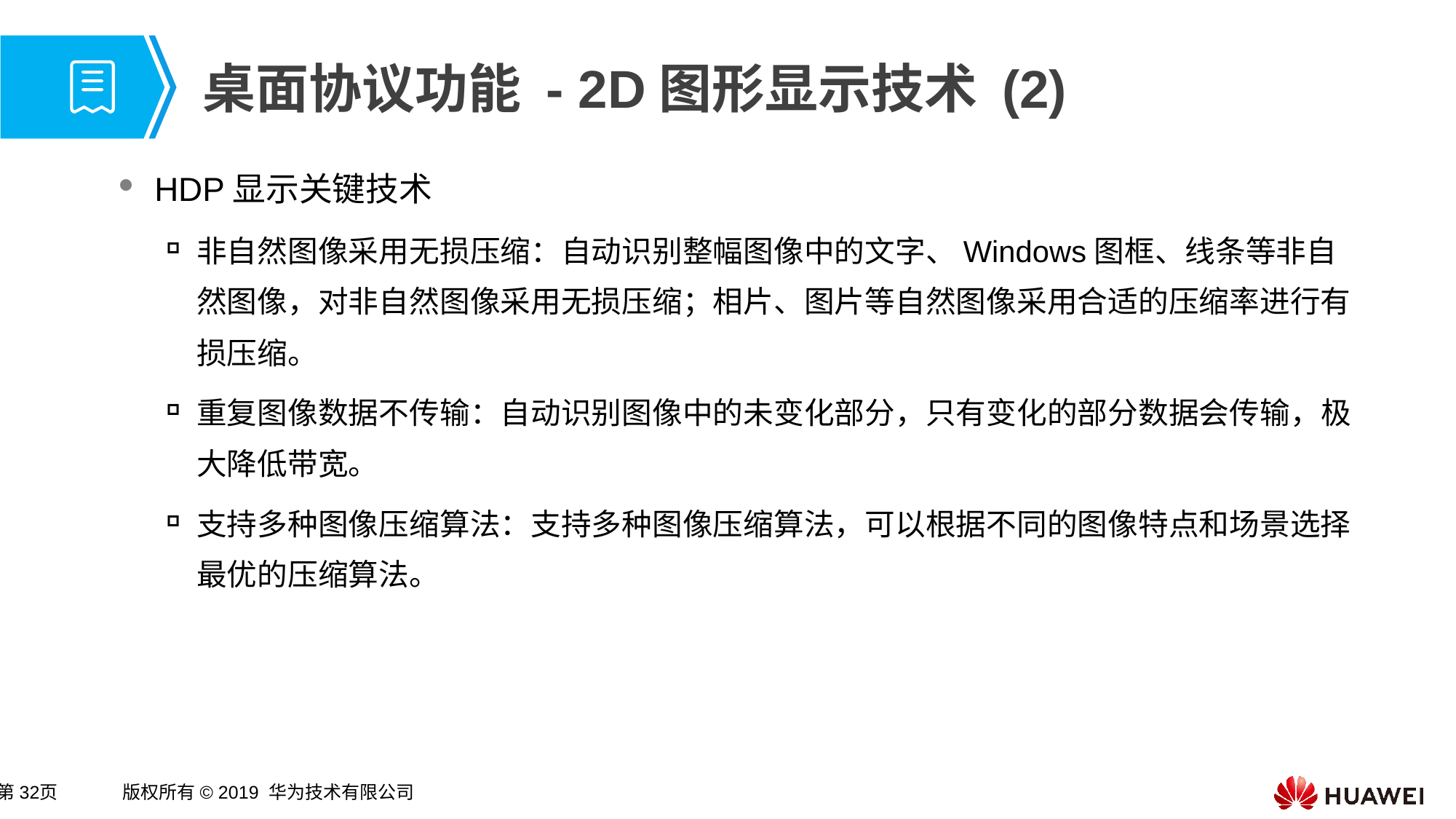

# 桌面协议功能 - 2D图形显示技术 (2)
HDP显示关键技术
非自然图像采用无损压缩：自动识别整幅图像中的文字、Windows图框、线条等非自然图像，对非自然图像采用无损压缩；相片、图片等自然图像采用合适的压缩率进行有损压缩。
重复图像数据不传输：自动识别图像中的未变化部分，只有变化的部分数据会传输，极大降低带宽。
支持多种图像压缩算法：支持多种图像压缩算法，可以根据不同的图像特点和场景选择最优的压缩算法。